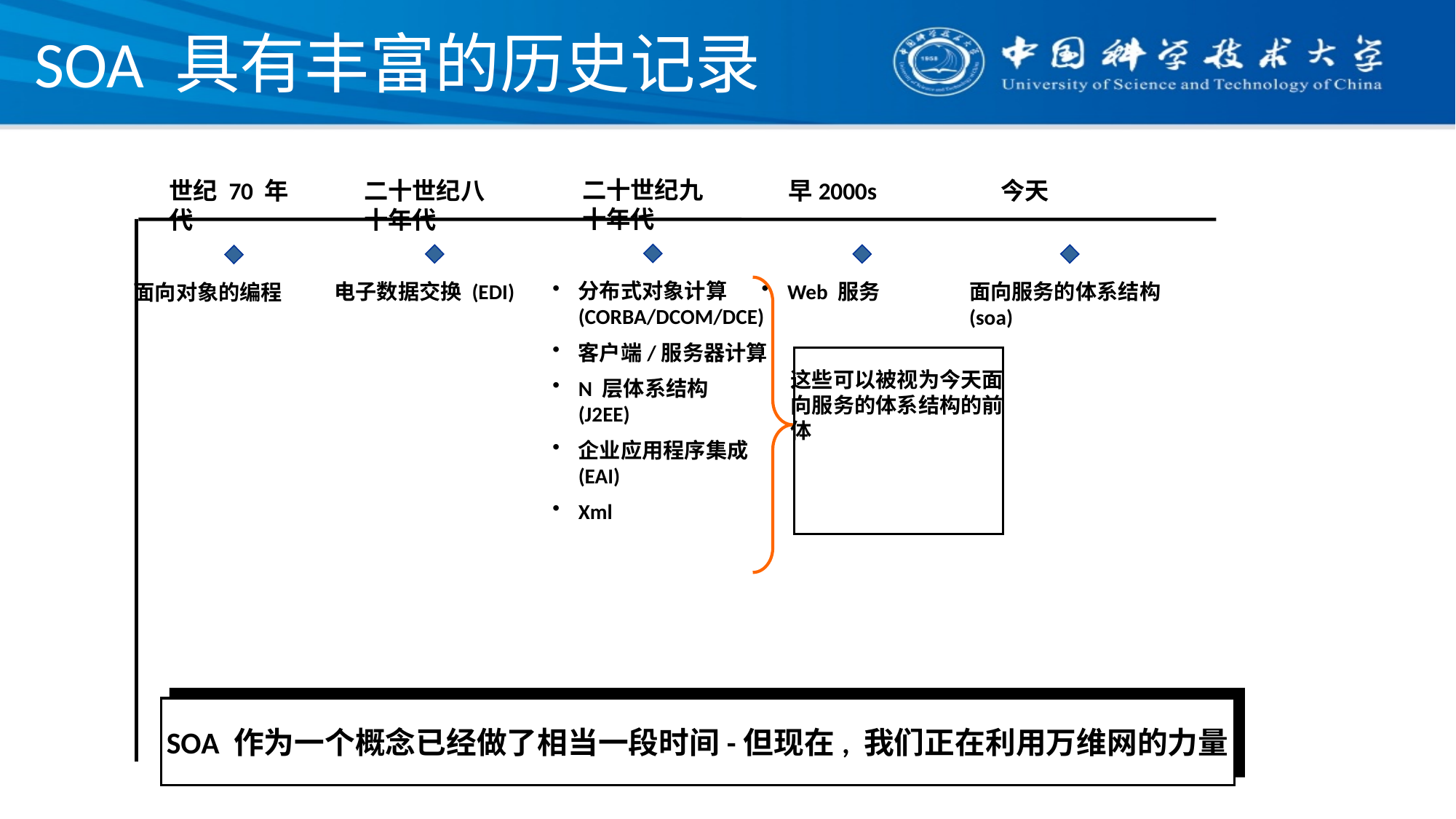

# SOA 具有丰富的历史记录

二十世纪九十年代

分布式对象计算 (CORBA/DCOM/DCE)
客户端/服务器计算
N 层体系结构 (J2EE)
企业应用程序集成 (EAI)
Xml
世纪 70 年 代

面向对象的编程
二十世纪八十年代

电子数据交换 (EDI)
早2000s

Web 服务

今天

面向服务的体系结构 (soa)

这些可以被视为今天面向服务的体系结构的前体

SOA 作为一个概念已经做了相当一段时间-但现在, 我们正在利用万维网的力量